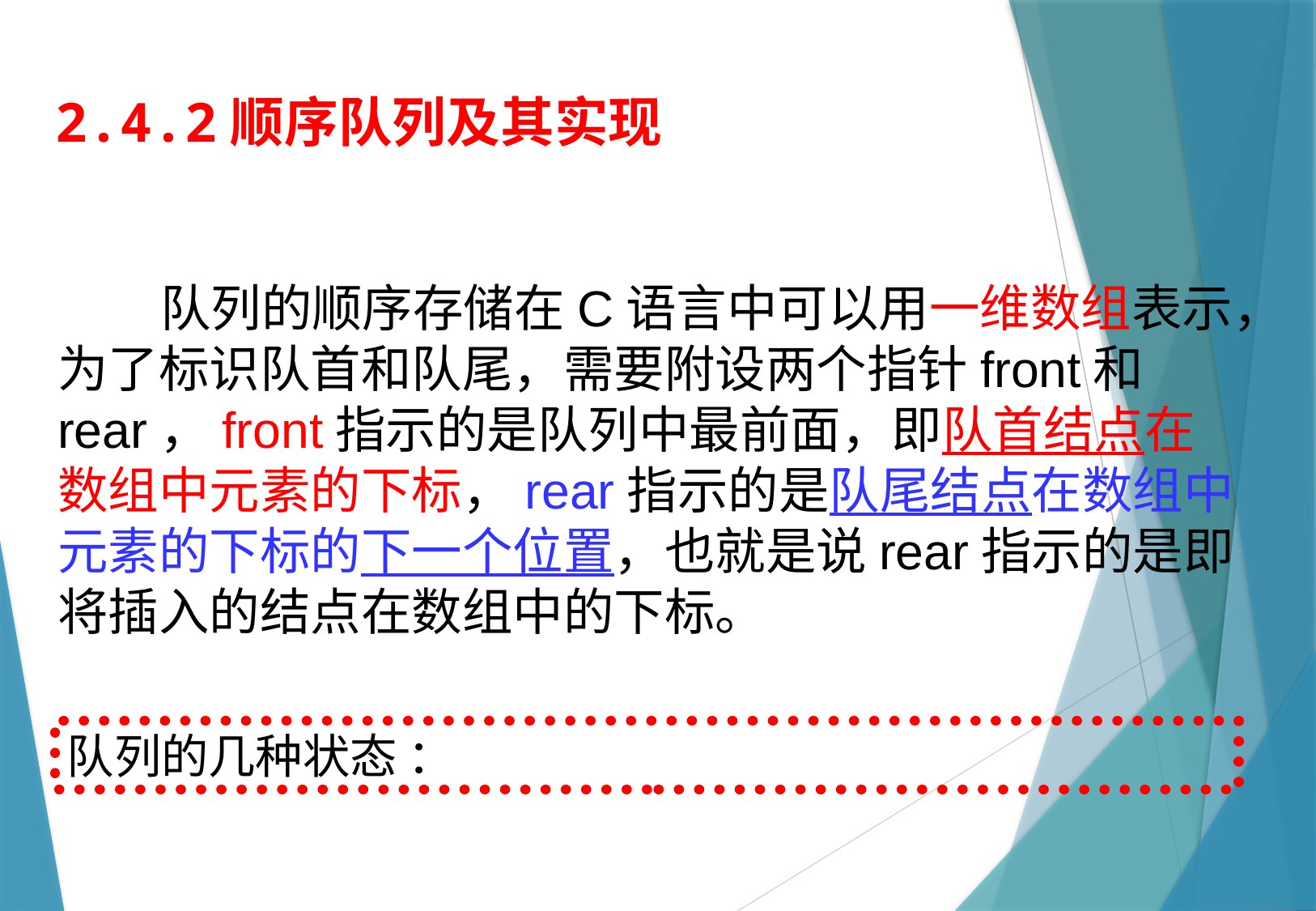

2.4.2顺序队列及其实现
        队列的顺序存储在C语言中可以用一维数组表示，为了标识队首和队尾，需要附设两个指针front和rear，front指示的是队列中最前面，即队首结点在数组中元素的下标，rear指示的是队尾结点在数组中元素的下标的下一个位置，也就是说rear指示的是即将插入的结点在数组中的下标。
队列的几种状态 ：